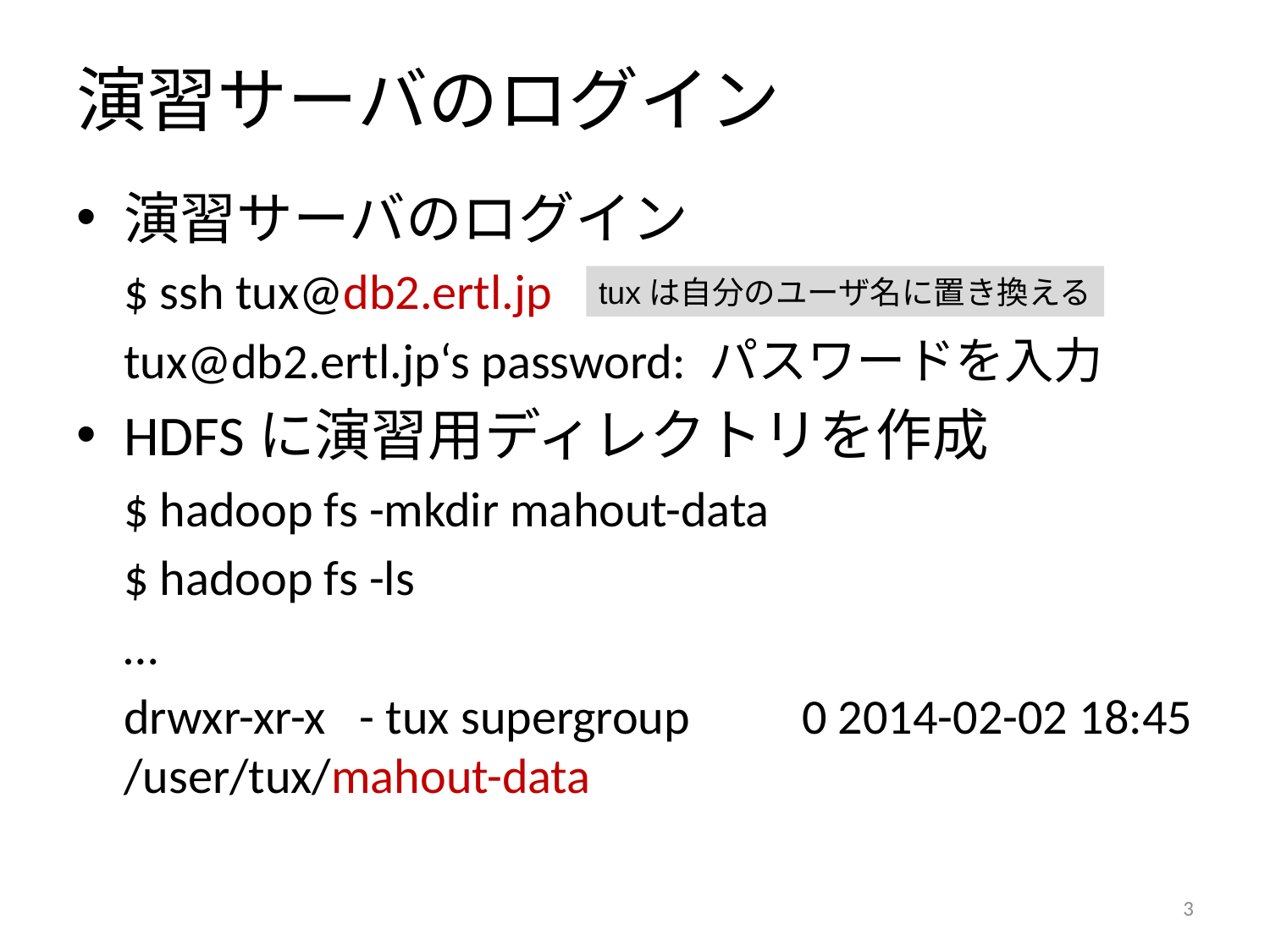

# 演習サーバのログイン
演習サーバのログイン
	$ ssh tux@db2.ertl.jp
	tux@db2.ertl.jp‘s password: パスワードを入力
HDFSに演習用ディレクトリを作成
	$ hadoop fs -mkdir mahout-data
	$ hadoop fs -ls
	…
	drwxr-xr-x   - tux supergroup          0 2014-02-02 18:45 /user/tux/mahout-data

tuxは自分のユーザ名に置き換える
3